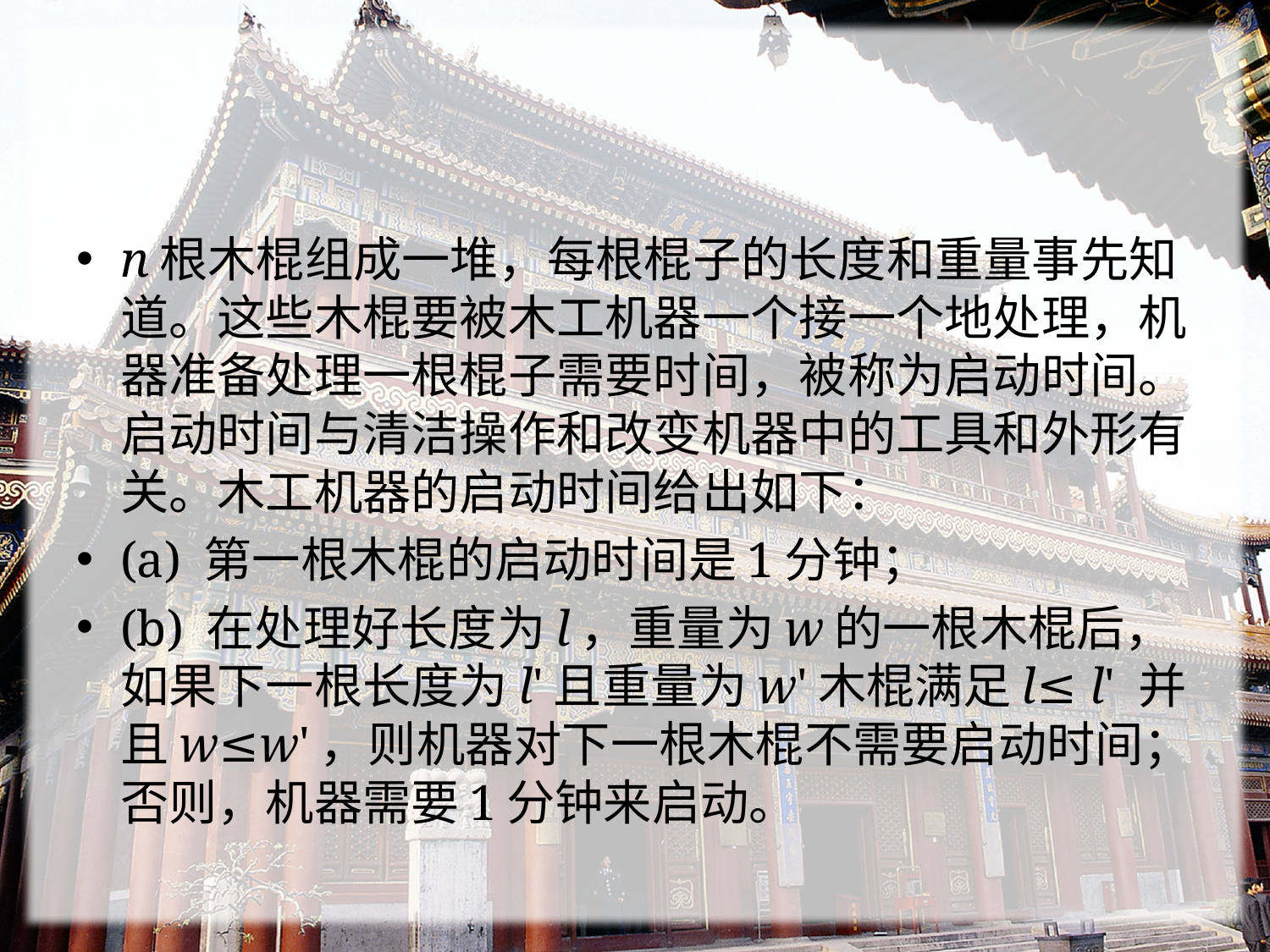

#
n根木棍组成一堆，每根棍子的长度和重量事先知道。这些木棍要被木工机器一个接一个地处理，机器准备处理一根棍子需要时间，被称为启动时间。启动时间与清洁操作和改变机器中的工具和外形有关。木工机器的启动时间给出如下：
(a) 第一根木棍的启动时间是1分钟；
(b) 在处理好长度为l，重量为w的一根木棍后，如果下一根长度为l'且重量为w'木棍满足l≤ l' 并且w≤w'，则机器对下一根木棍不需要启动时间；否则，机器需要1分钟来启动。